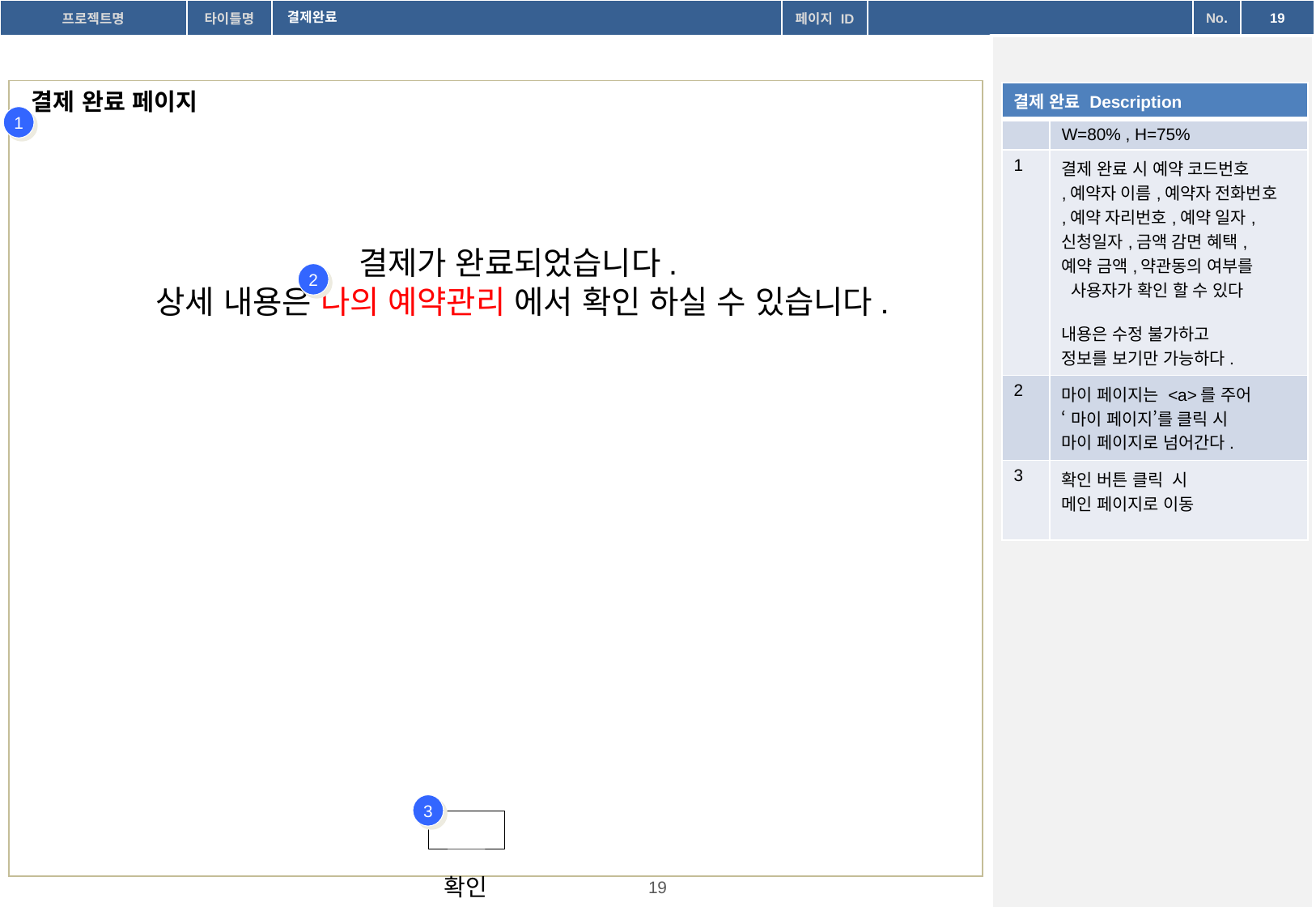

결제완료

결제 완료 페이지
| 결제 완료 Description |  |
| --- | --- |
|  | W=80% , H=75% |
| 1 | 결제 완료 시 예약 코드번호 ,예약자 이름,예약자 전화번호 ,예약 자리번호,예약 일자, 신청일자,금액 감면 혜택, 예약 금액,약관동의 여부를 사용자가 확인 할 수 있다 내용은 수정 불가하고 정보를 보기만 가능하다. |
| 2 | 마이 페이지는 <a>를 주어 ‘마이 페이지’를 클릭 시 마이 페이지로 넘어간다. |
| 3 | 확인 버튼 클릭 시 메인 페이지로 이동 |
1
결제가 완료되었습니다.
상세 내용은 나의 예약관리 에서 확인 하실 수 있습니다.
2
3
                                        확인